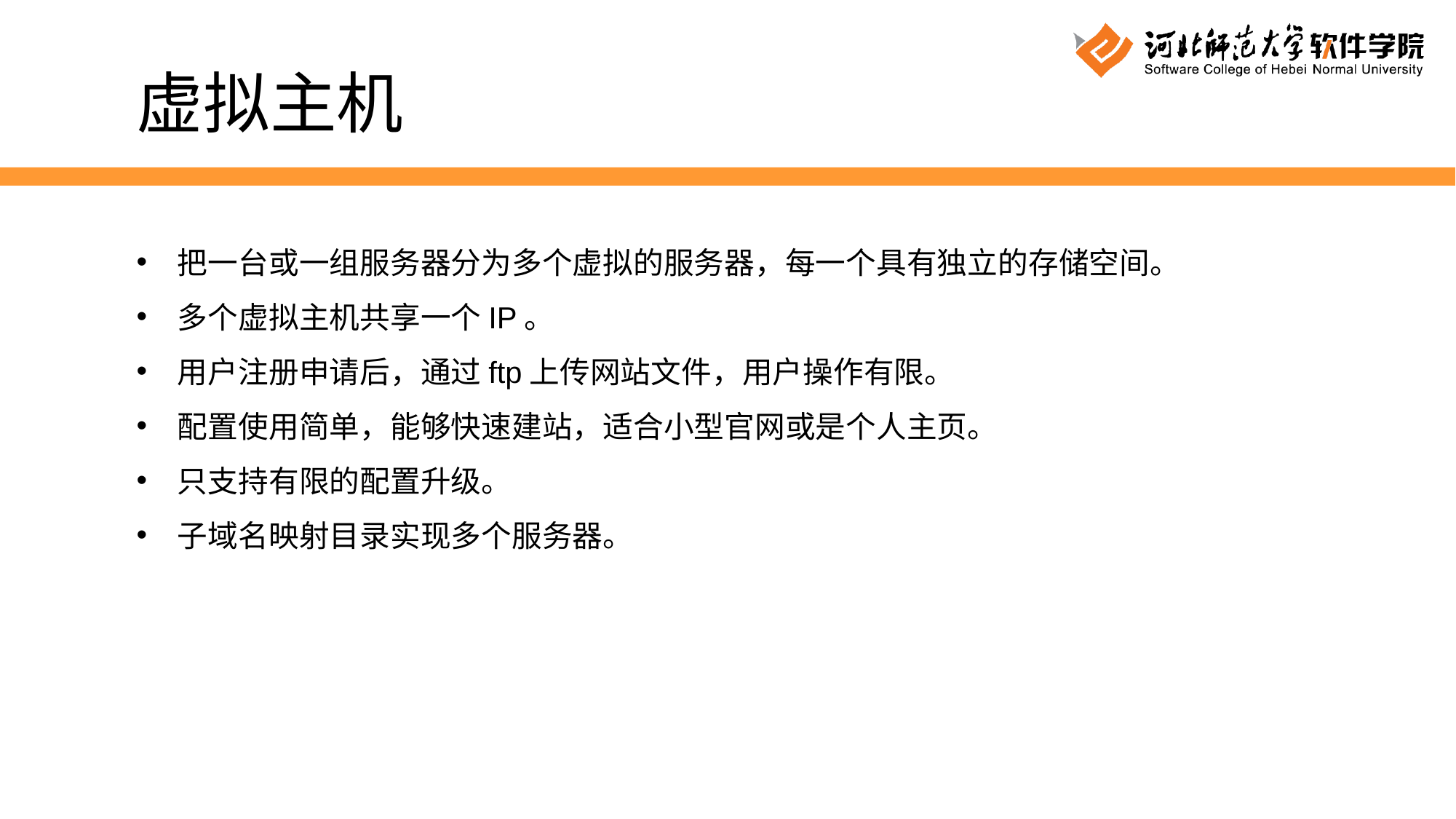

虚拟主机
把一台或一组服务器分为多个虚拟的服务器，每一个具有独立的存储空间。
多个虚拟主机共享一个IP。
用户注册申请后，通过ftp上传网站文件，用户操作有限。
配置使用简单，能够快速建站，适合小型官网或是个人主页。
只支持有限的配置升级。
子域名映射目录实现多个服务器。